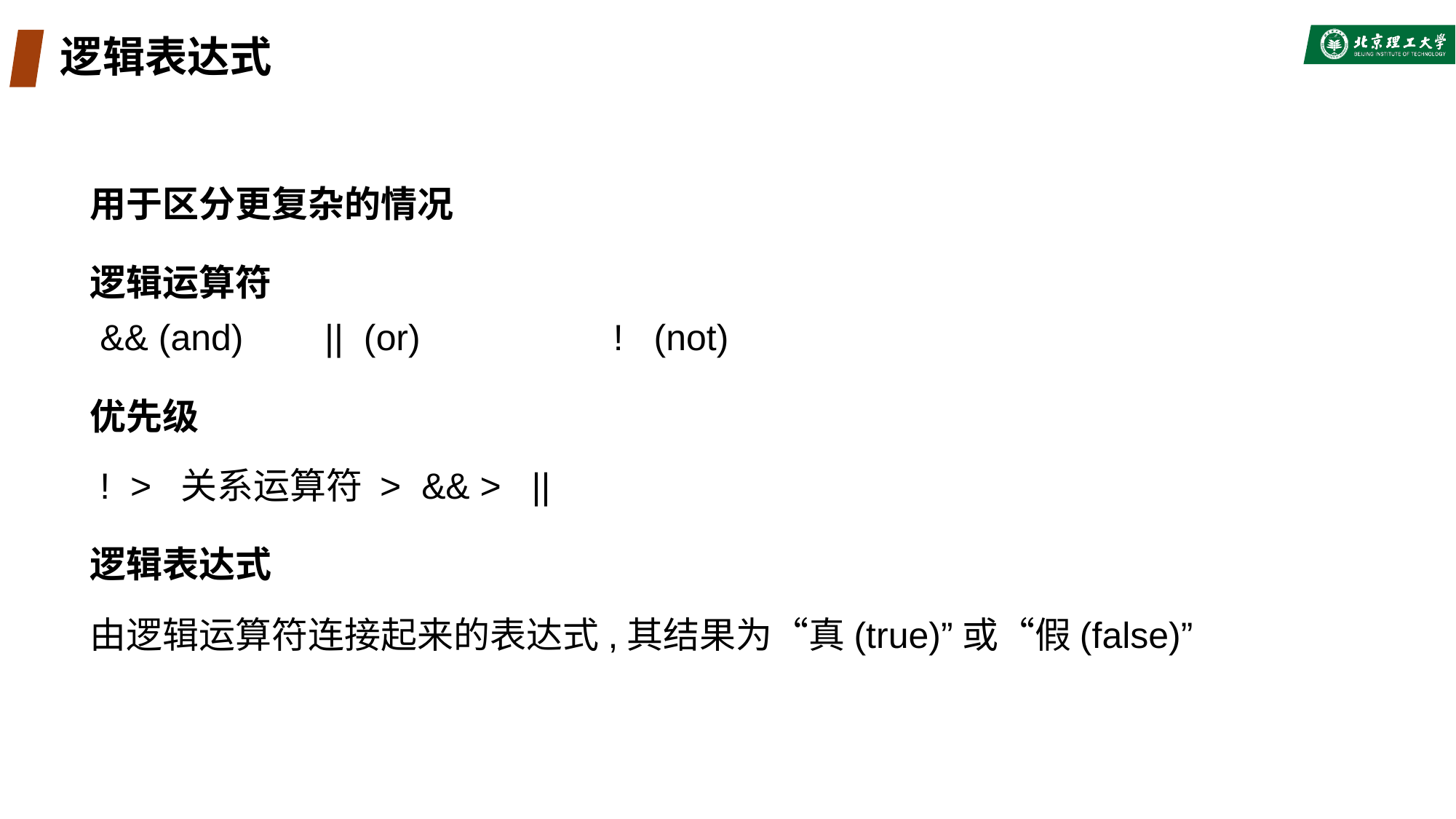

# 逻辑表达式
用于区分更复杂的情况
逻辑运算符
 && (and)        ||  (or)                   !   (not)
优先级
 !  >  关系运算符 >  && >   ||
逻辑表达式
由逻辑运算符连接起来的表达式,其结果为“真(true)”或“假(false)”